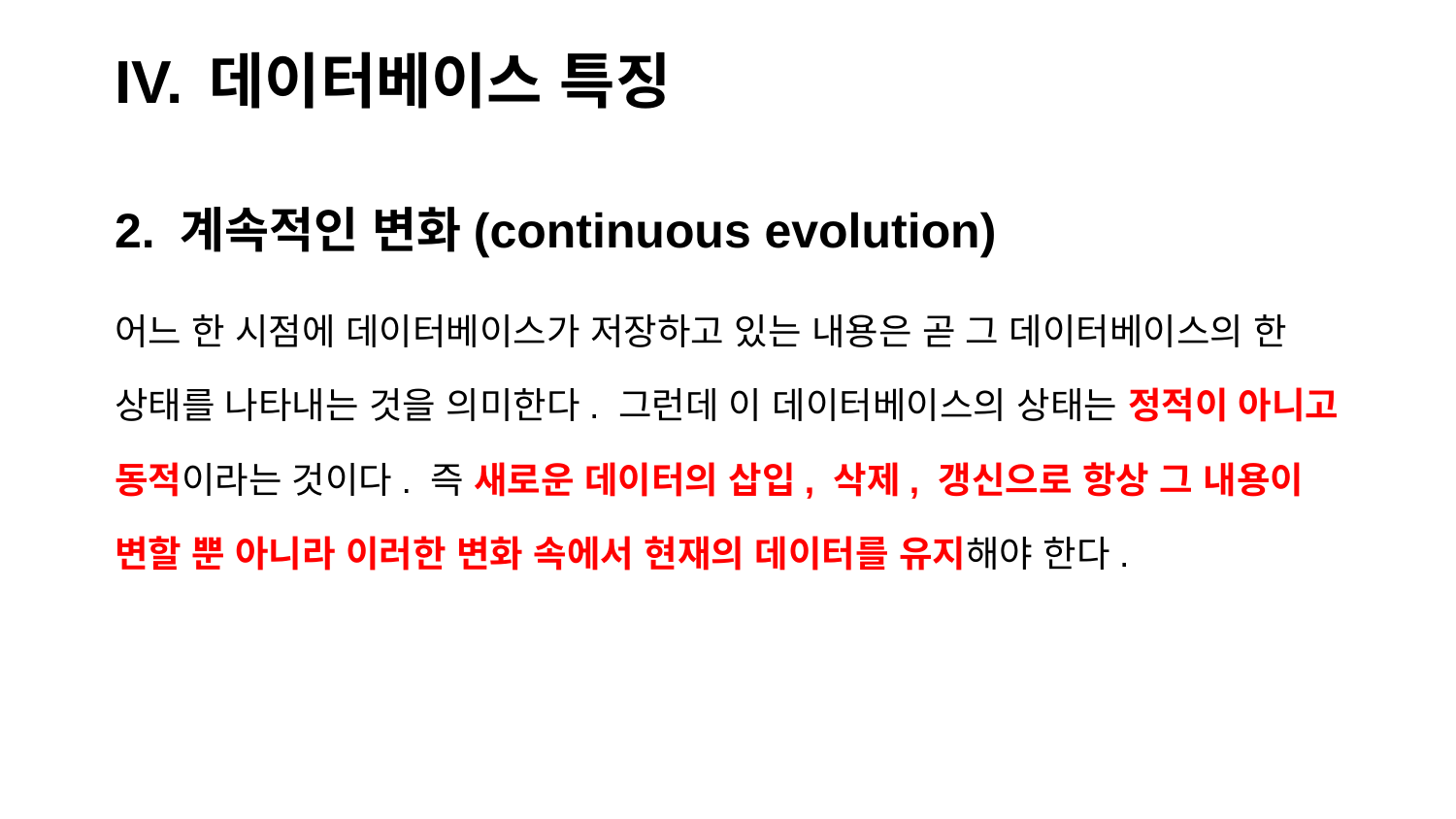

# IV. 데이터베이스 특징
2. 계속적인 변화(continuous evolution)
어느 한 시점에 데이터베이스가 저장하고 있는 내용은 곧 그 데이터베이스의 한 상태를 나타내는 것을 의미한다. 그런데 이 데이터베이스의 상태는 정적이 아니고 동적이라는 것이다. 즉 새로운 데이터의 삽입, 삭제, 갱신으로 항상 그 내용이 변할 뿐 아니라 이러한 변화 속에서 현재의 데이터를 유지해야 한다.